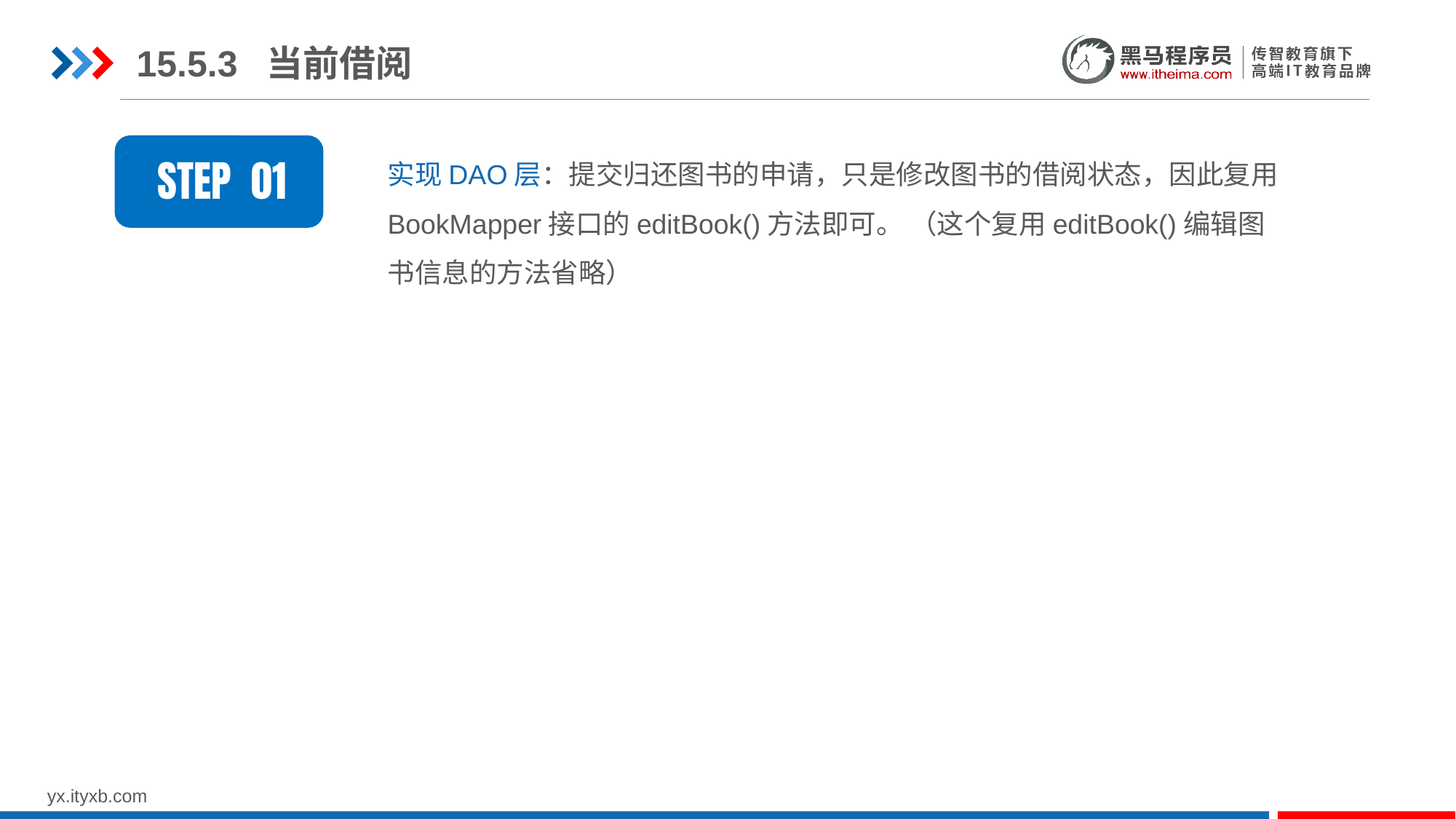

15.5.3  当前借阅

实现DAO层：提交归还图书的申请，只是修改图书的借阅状态，因此复用BookMapper接口的editBook()方法即可。 （这个复用editBook()编辑图书信息的方法省略）
STEP  01